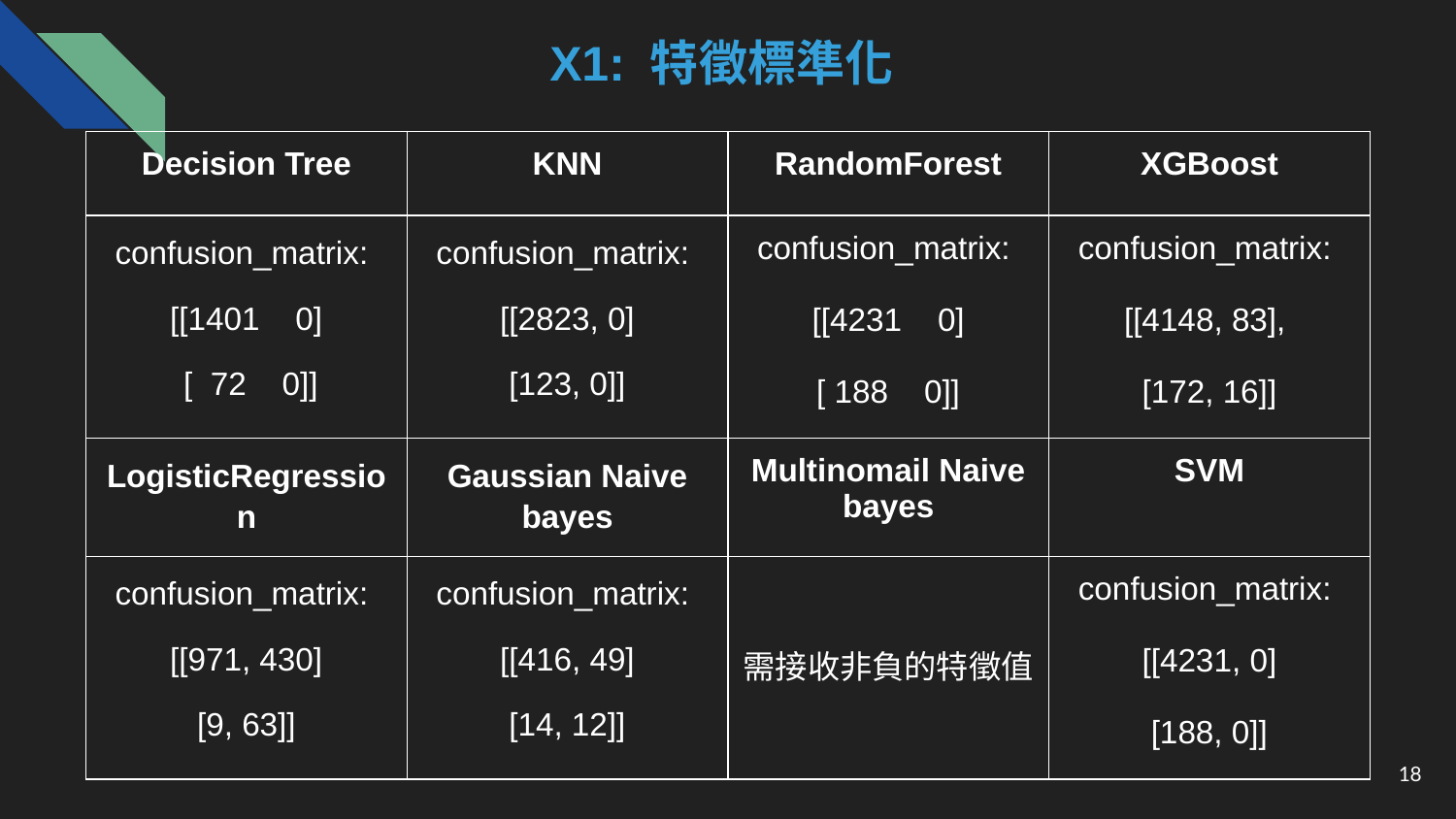

X1: 特徵標準化
| Decision Tree | KNN | RandomForest | XGBoost |
| --- | --- | --- | --- |
| confusion\_matrix: [[1401 0] [ 72 0]] | confusion\_matrix: [[2823, 0] [123, 0]] | confusion\_matrix: [[4231 0] [ 188 0]] | confusion\_matrix: [[4148, 83], [172, 16]] |
| LogisticRegression | Gaussian Naive bayes | Multinomail Naive bayes | SVM |
| confusion\_matrix: [[971, 430] [9, 63]] | confusion\_matrix: [[416, 49] [14, 12]] | 需接收非負的特徵值 | confusion\_matrix: [[4231, 0] [188, 0]] |
18